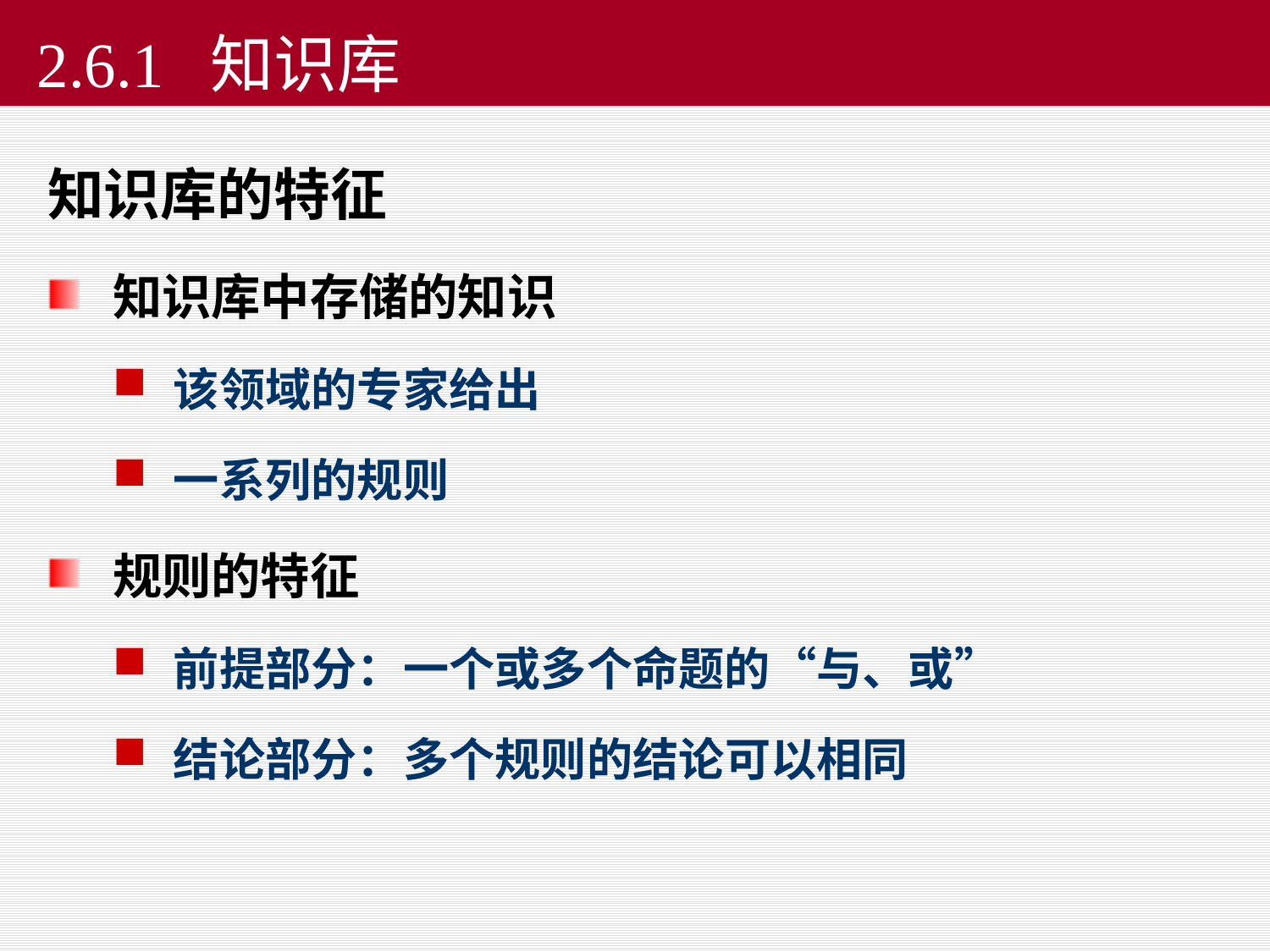

2.6.1  知识库
知识库的特征
知识库中存储的知识
该领域的专家给出
一系列的规则
规则的特征
前提部分：一个或多个命题的“与、或”
结论部分：多个规则的结论可以相同